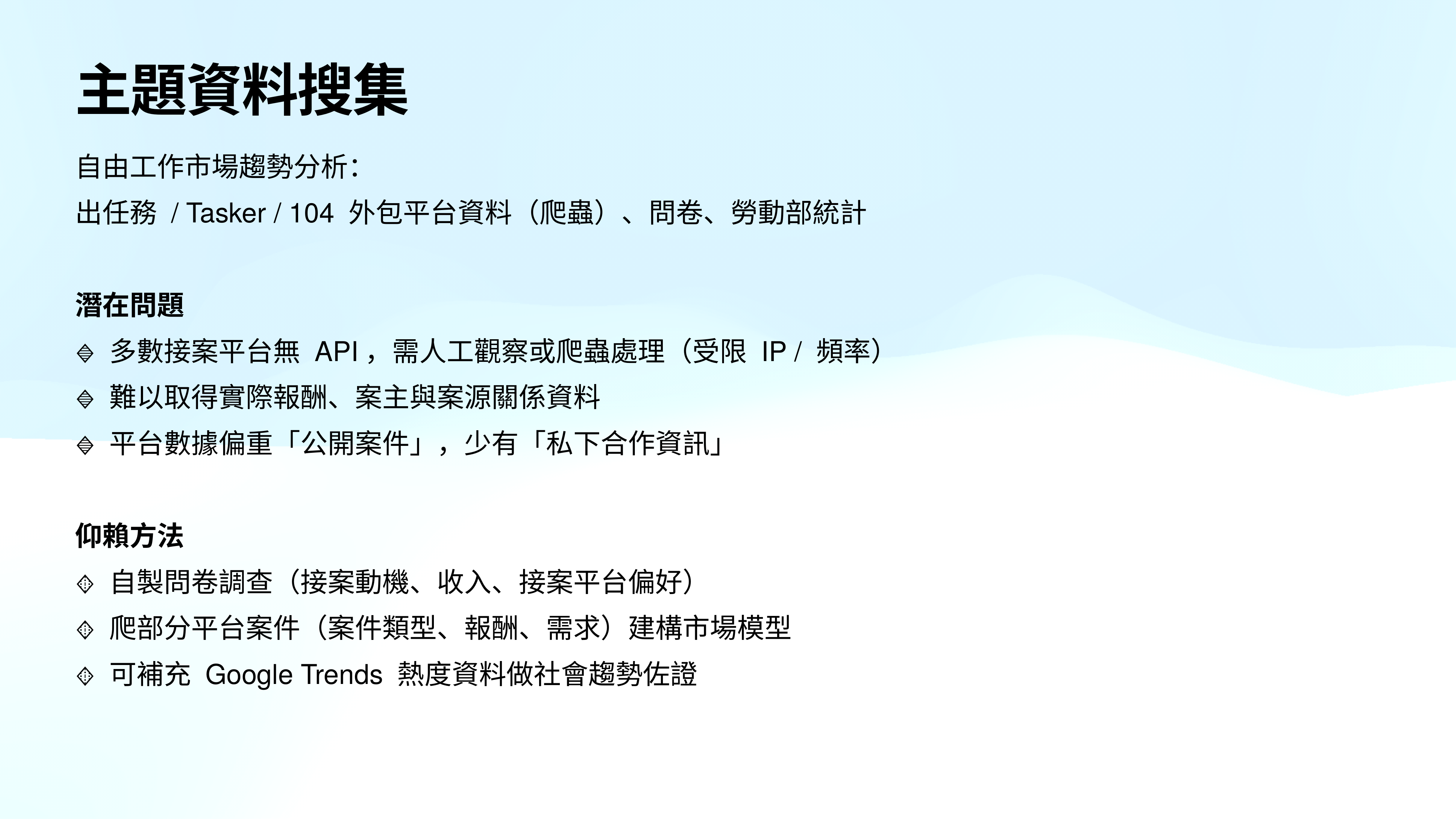

# 主題資料搜集
自由工作市場趨勢分析：
出任務 / Tasker / 104 外包平台資料（爬蟲）、問卷、勞動部統計

潛在問題
🔹 多數接案平台無 API，需人工觀察或爬蟲處理（受限 IP / 頻率）
🔹 難以取得實際報酬、案主與案源關係資料
🔹 平台數據偏重「公開案件」，少有「私下合作資訊」

仰賴方法
🔸 自製問卷調查（接案動機、收入、接案平台偏好）
🔸 爬部分平台案件（案件類型、報酬、需求）建構市場模型
🔸 可補充 Google Trends 熱度資料做社會趨勢佐證